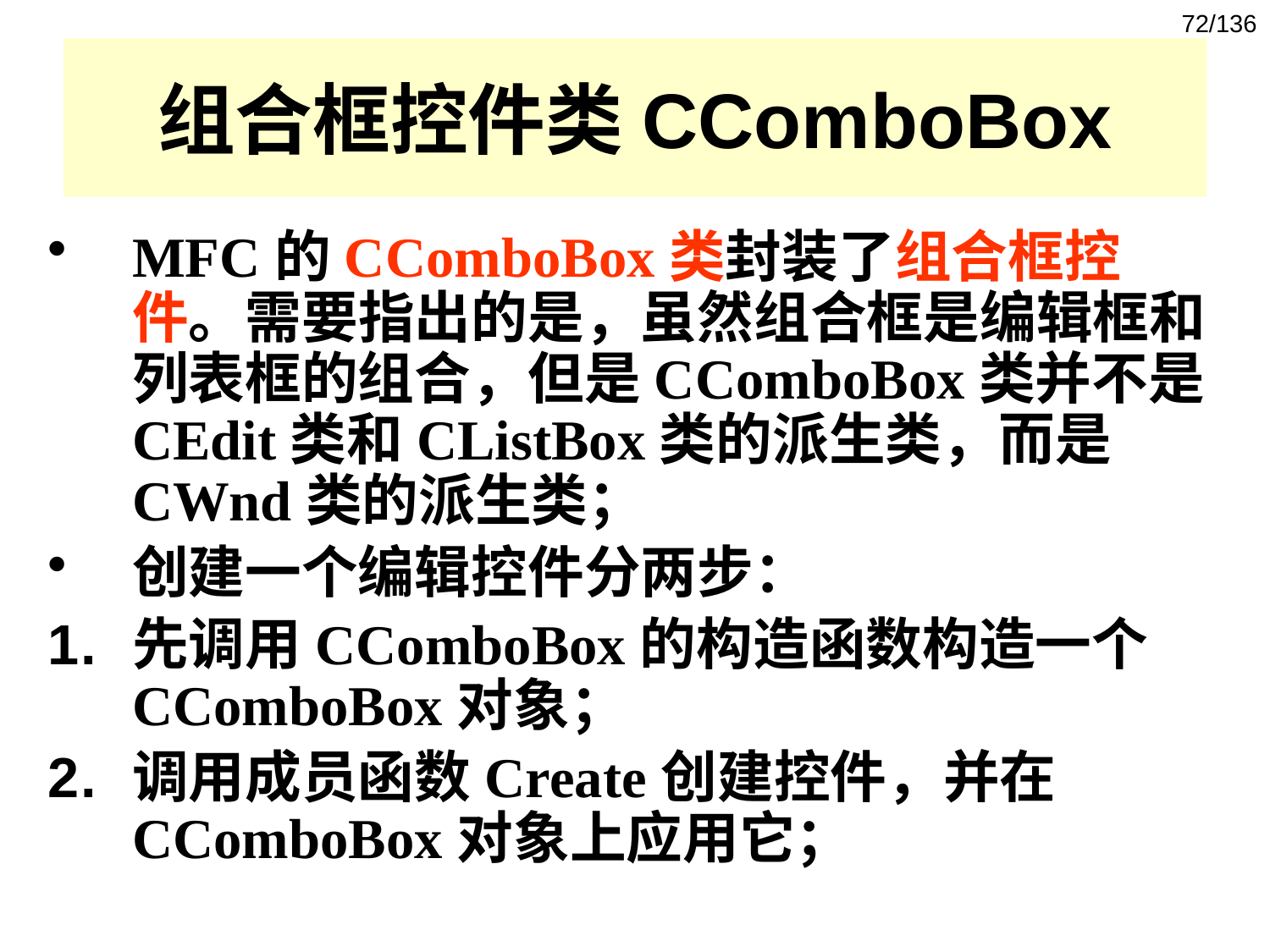

72/136
# 组合框控件类CComboBox
MFC的CComboBox类封装了组合框控件。需要指出的是，虽然组合框是编辑框和列表框的组合，但是CComboBox类并不是CEdit类和CListBox类的派生类，而是CWnd类的派生类；
创建一个编辑控件分两步：
先调用CComboBox的构造函数构造一个CComboBox对象；
调用成员函数Create创建控件，并在CComboBox对象上应用它；